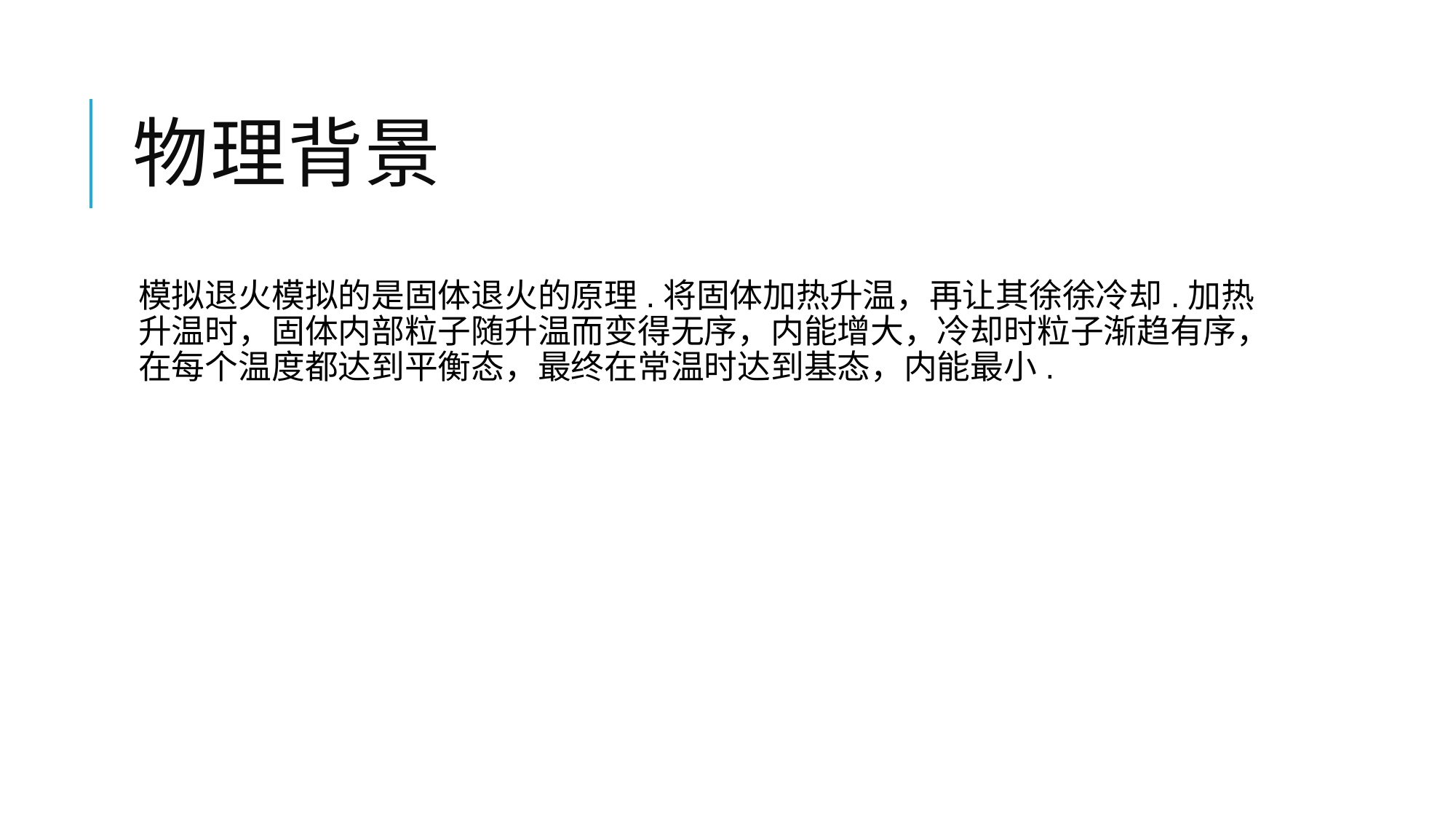

# 物理背景
模拟退火模拟的是固体退火的原理.将固体加热升温，再让其徐徐冷却.加热升温时，固体内部粒子随升温而变得无序，内能增大，冷却时粒子渐趋有序，在每个温度都达到平衡态，最终在常温时达到基态，内能最小.